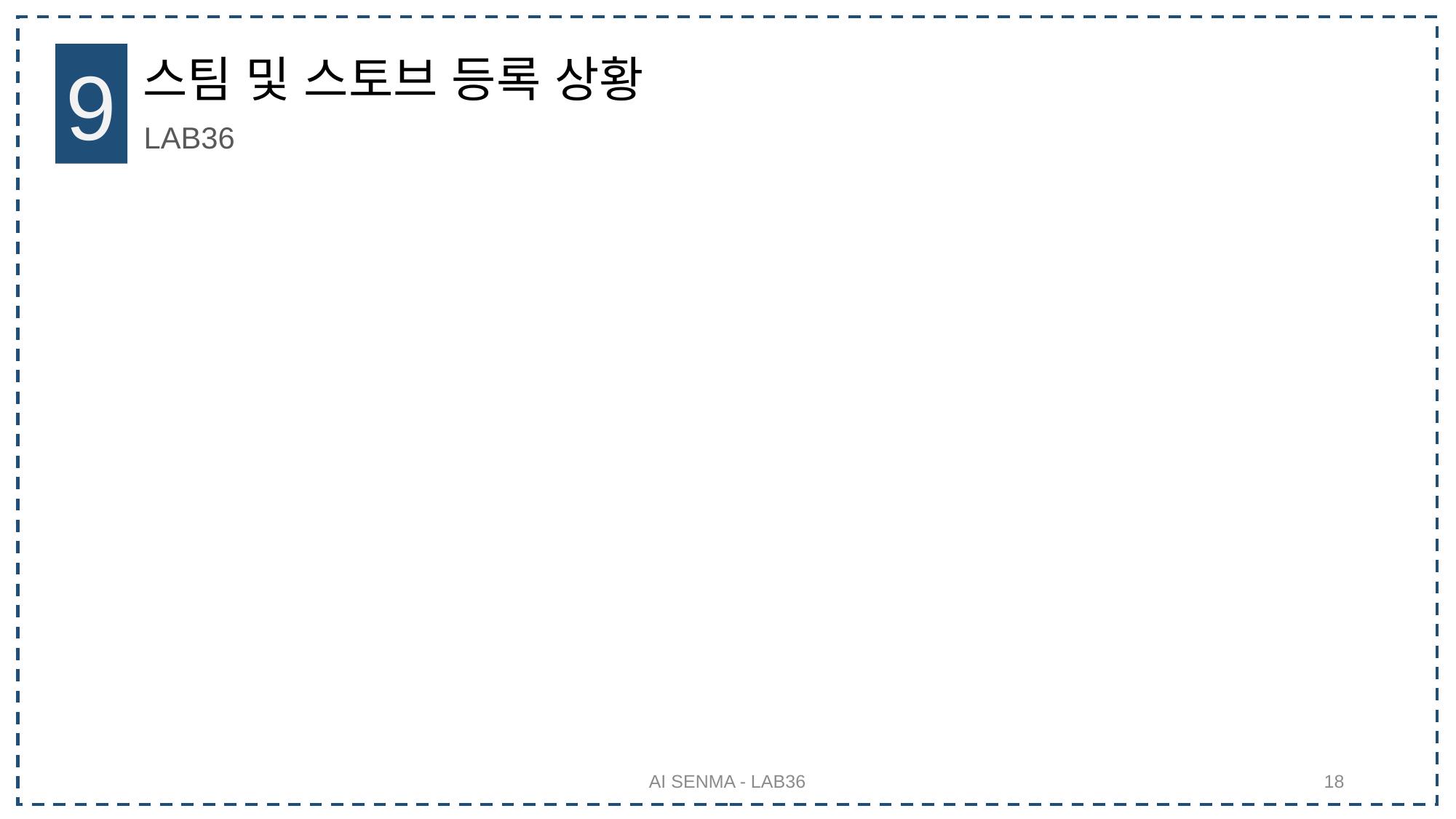

9
스팀 및 스토브 등록 상황
LAB36

AI SENMA - LAB36
18